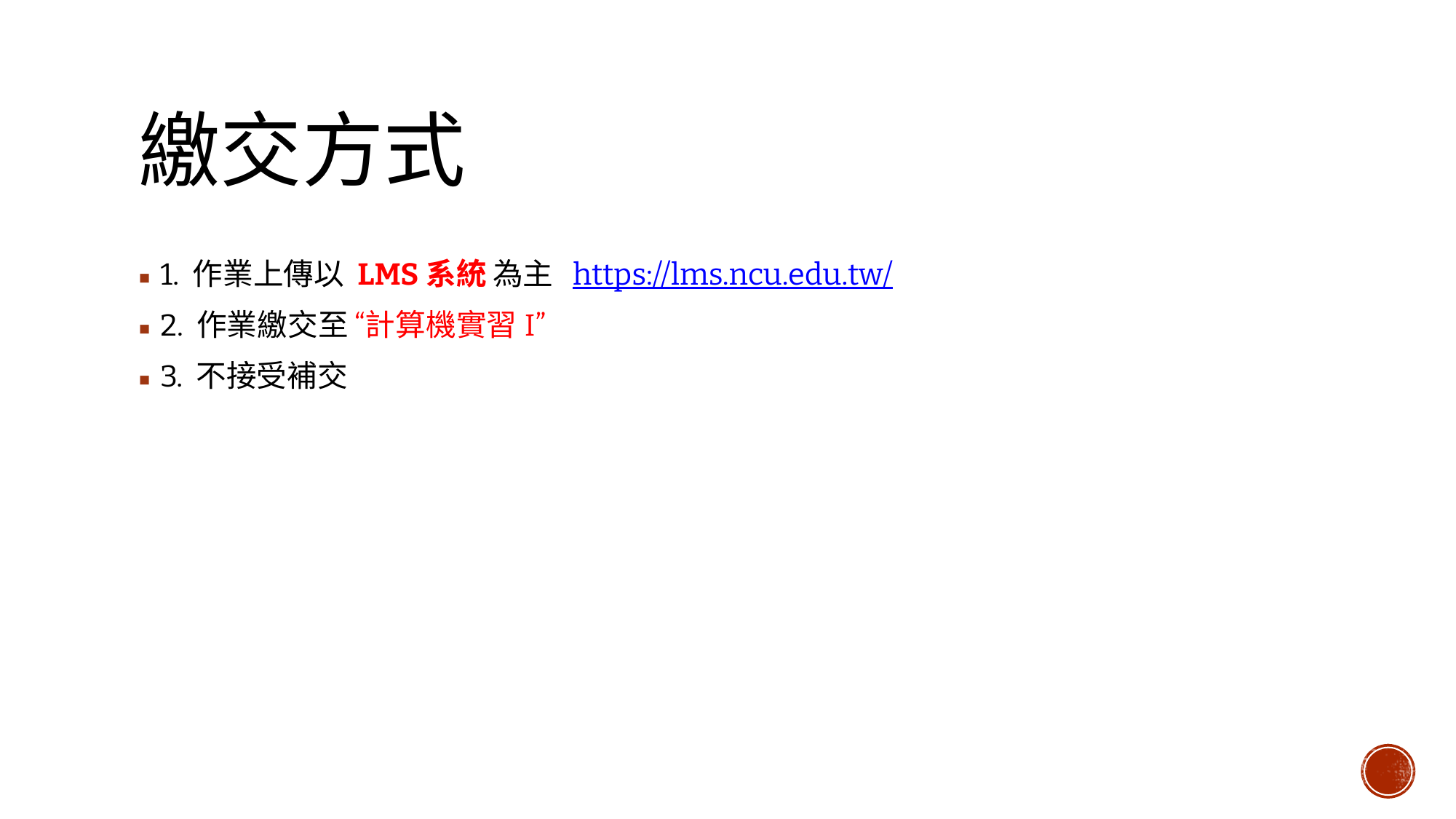

# 繳交方式
1. 作業上傳以 LMS系統 為主  https://lms.ncu.edu.tw/
2. 作業繳交至 “計算機實習I”
3. 不接受補交